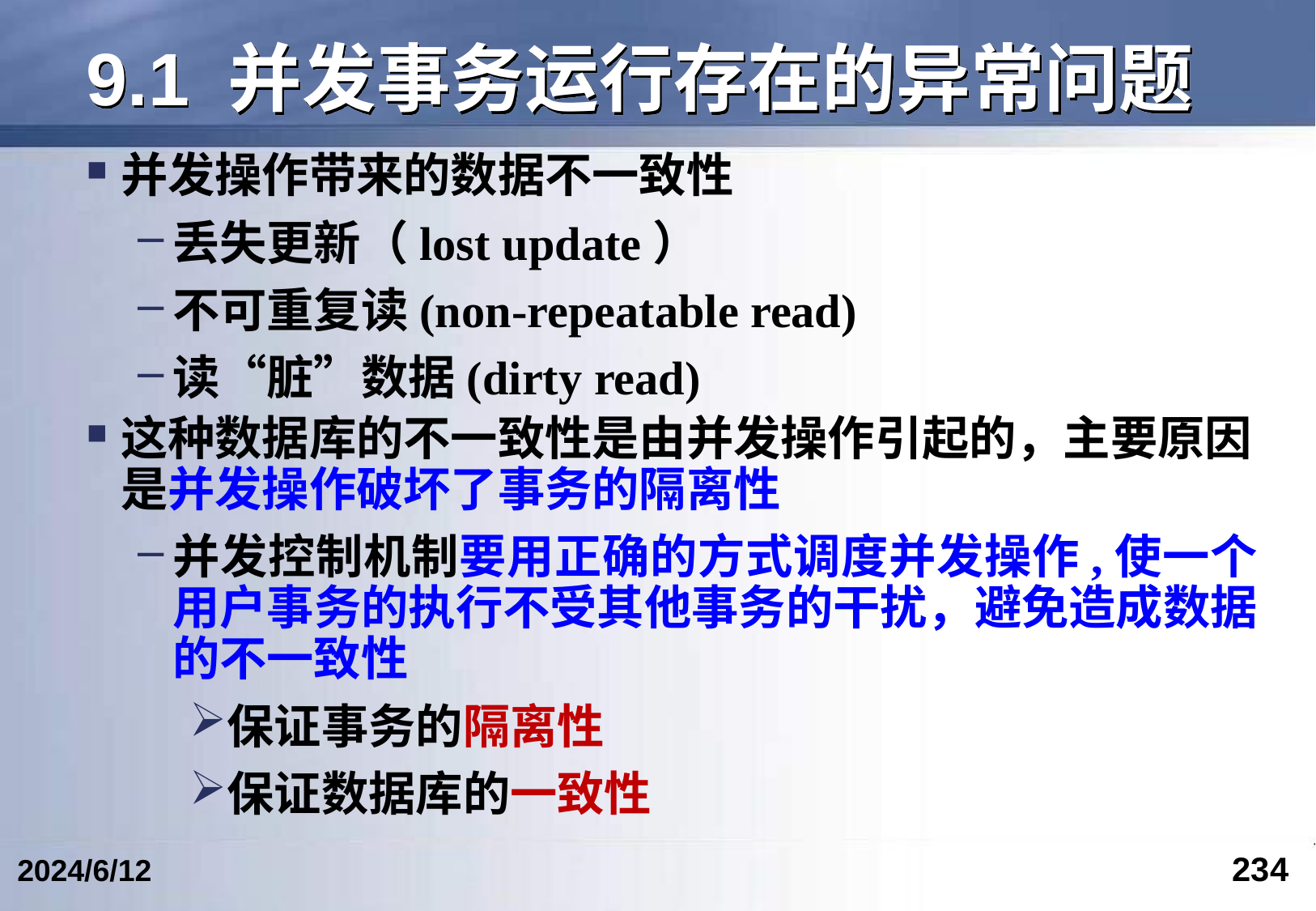

# 9.1 并发事务运行存在的异常问题
并发操作带来的数据不一致性
丢失更新（lost update）
不可重复读(non-repeatable read)
读“脏”数据(dirty read)
这种数据库的不一致性是由并发操作引起的，主要原因是并发操作破坏了事务的隔离性
并发控制机制要用正确的方式调度并发操作,使一个用户事务的执行不受其他事务的干扰，避免造成数据的不一致性
保证事务的隔离性
保证数据库的一致性
234
2024/6/12